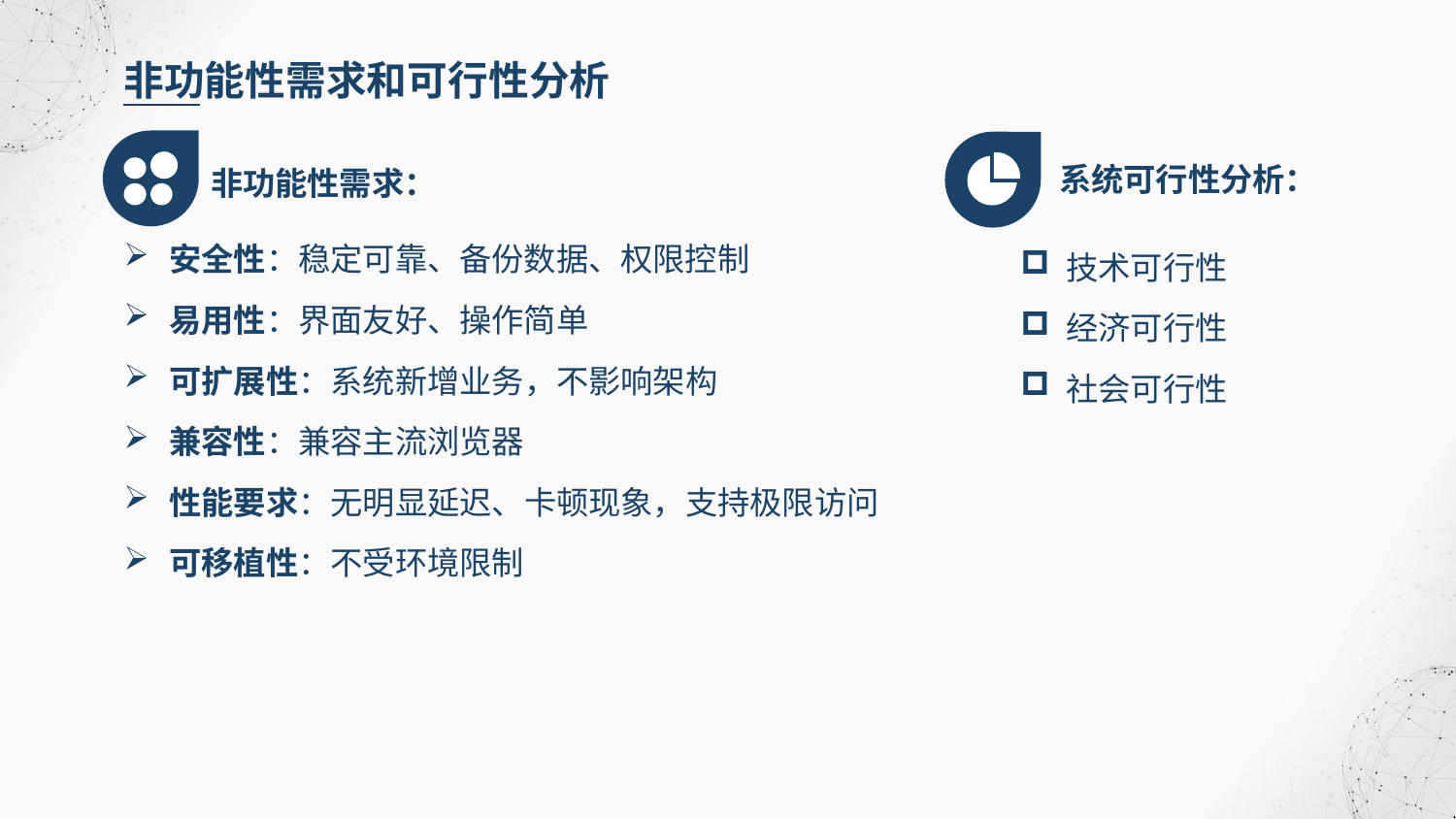

非功能性需求和可行性分析

系统可行性分析：
非功能性需求：
安全性：稳定可靠、备份数据、权限控制
易用性：界面友好、操作简单
可扩展性：系统新增业务，不影响架构
兼容性：兼容主流浏览器
性能要求：无明显延迟、卡顿现象，支持极限访问
可移植性：不受环境限制
技术可行性
经济可行性
社会可行性